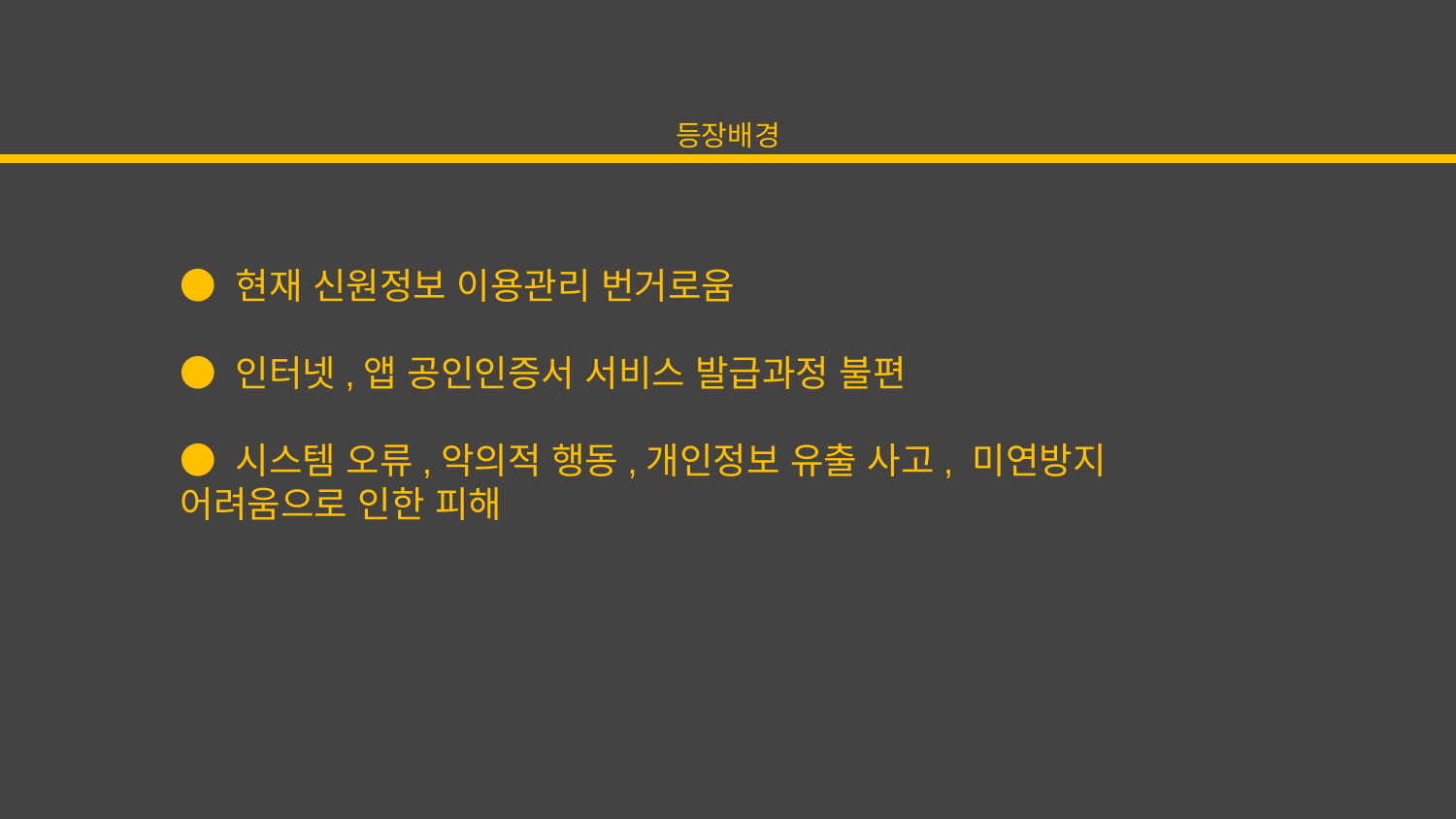

등장배경

● 현재 신원정보 이용관리 번거로움

● 인터넷,앱 공인인증서 서비스 발급과정 불편

● 시스템 오류,악의적 행동,개인정보 유출 사고, 미연방지 어려움으로 인한 피해